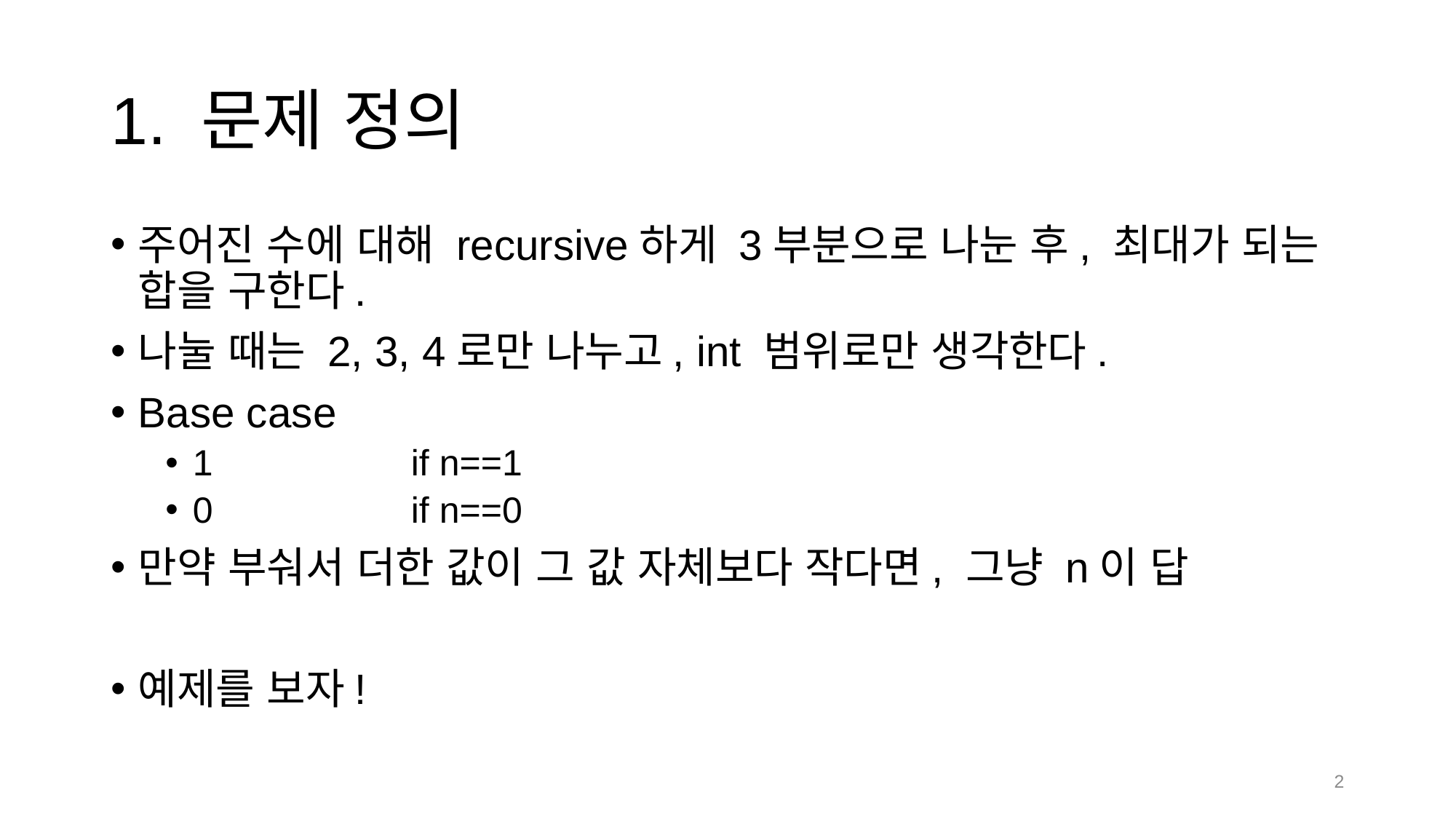

# 1. 문제 정의
주어진 수에 대해 recursive하게 3부분으로 나눈 후, 최대가 되는 합을 구한다.
나눌 때는 2, 3, 4로만 나누고, int 범위로만 생각한다.
Base case
1		if n==1
0		if n==0
만약 부숴서 더한 값이 그 값 자체보다 작다면, 그냥 n이 답

예제를 보자!
2